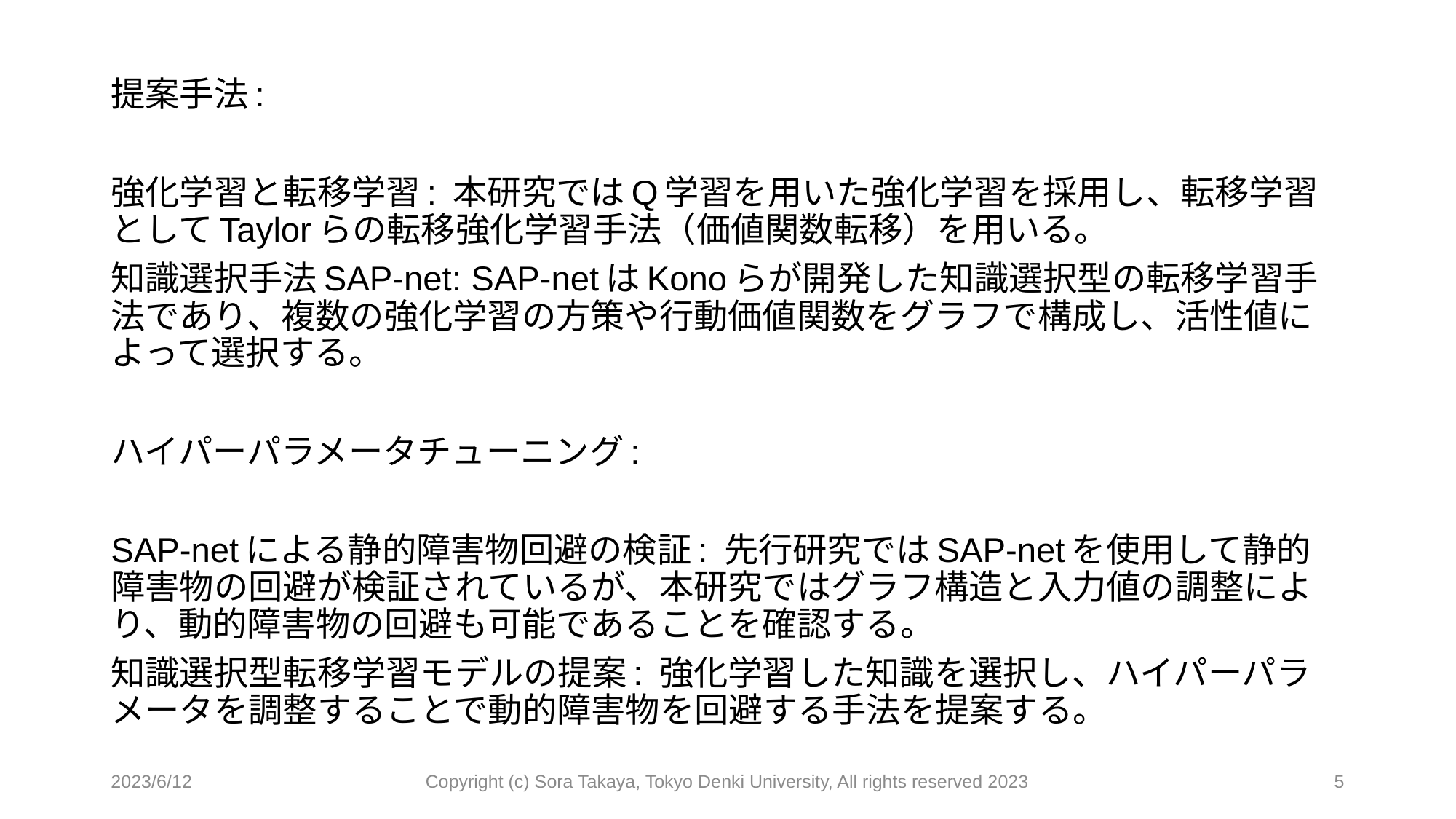

提案手法:

強化学習と転移学習: 本研究ではQ学習を用いた強化学習を採用し、転移学習としてTaylorらの転移強化学習手法（価値関数転移）を用いる。
知識選択手法SAP-net: SAP-netはKonoらが開発した知識選択型の転移学習手法であり、複数の強化学習の方策や行動価値関数をグラフで構成し、活性値によって選択する。

ハイパーパラメータチューニング:

SAP-netによる静的障害物回避の検証: 先行研究ではSAP-netを使用して静的障害物の回避が検証されているが、本研究ではグラフ構造と入力値の調整により、動的障害物の回避も可能であることを確認する。
知識選択型転移学習モデルの提案: 強化学習した知識を選択し、ハイパーパラメータを調整することで動的障害物を回避する手法を提案する。
Copyright (c) Sora Takaya, Tokyo Denki University, All rights reserved 2023
2023/6/12
5